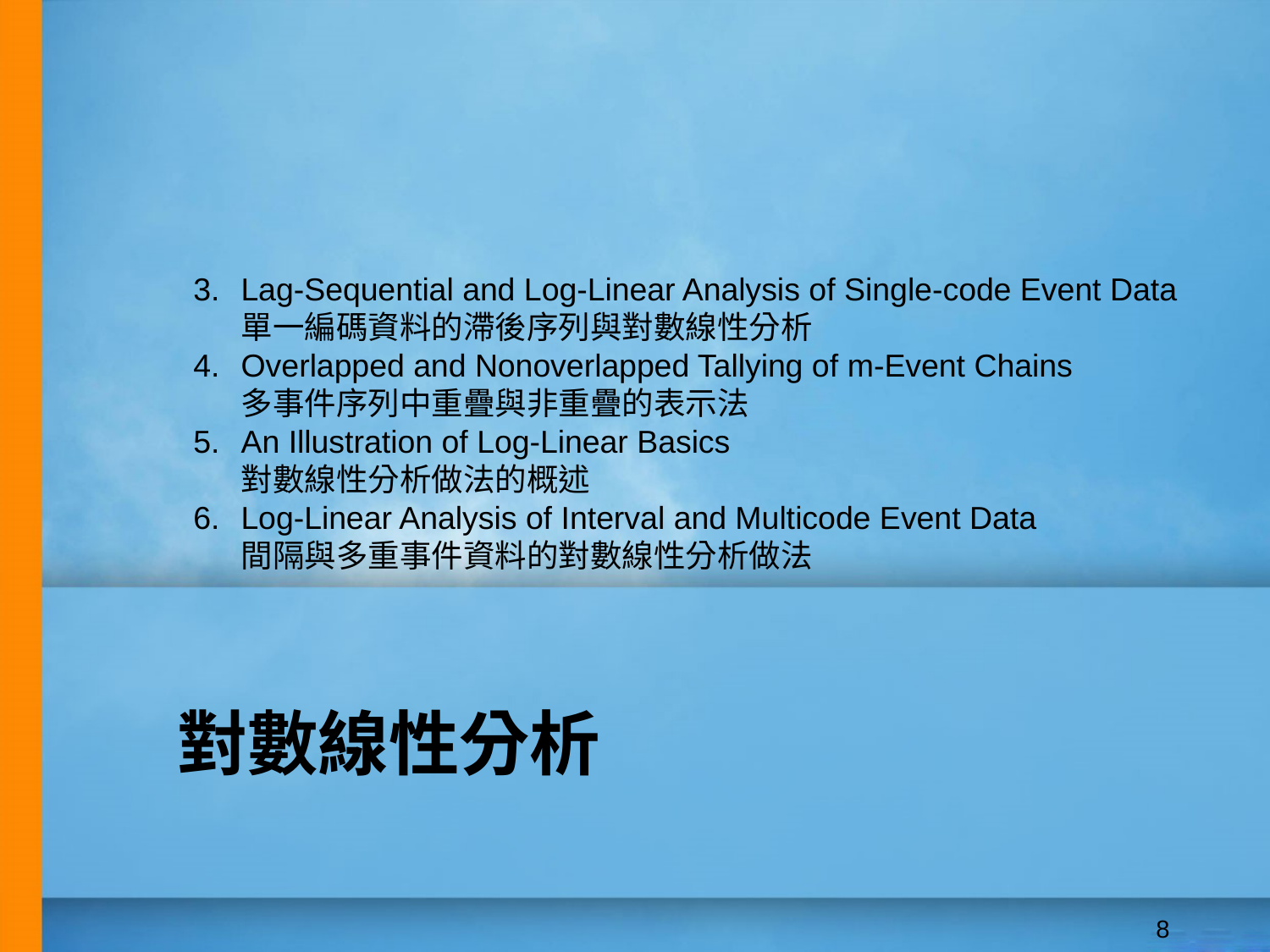

Lag-Sequential and Log-Linear Analysis of Single-code Event Data
單一編碼資料的滯後序列與對數線性分析
Overlapped and Nonoverlapped Tallying of m-Event Chains
多事件序列中重疊與非重疊的表示法
An Illustration of Log-Linear Basics
對數線性分析做法的概述
Log-Linear Analysis of Interval and Multicode Event Data
間隔與多重事件資料的對數線性分析做法
# 對數線性分析
8